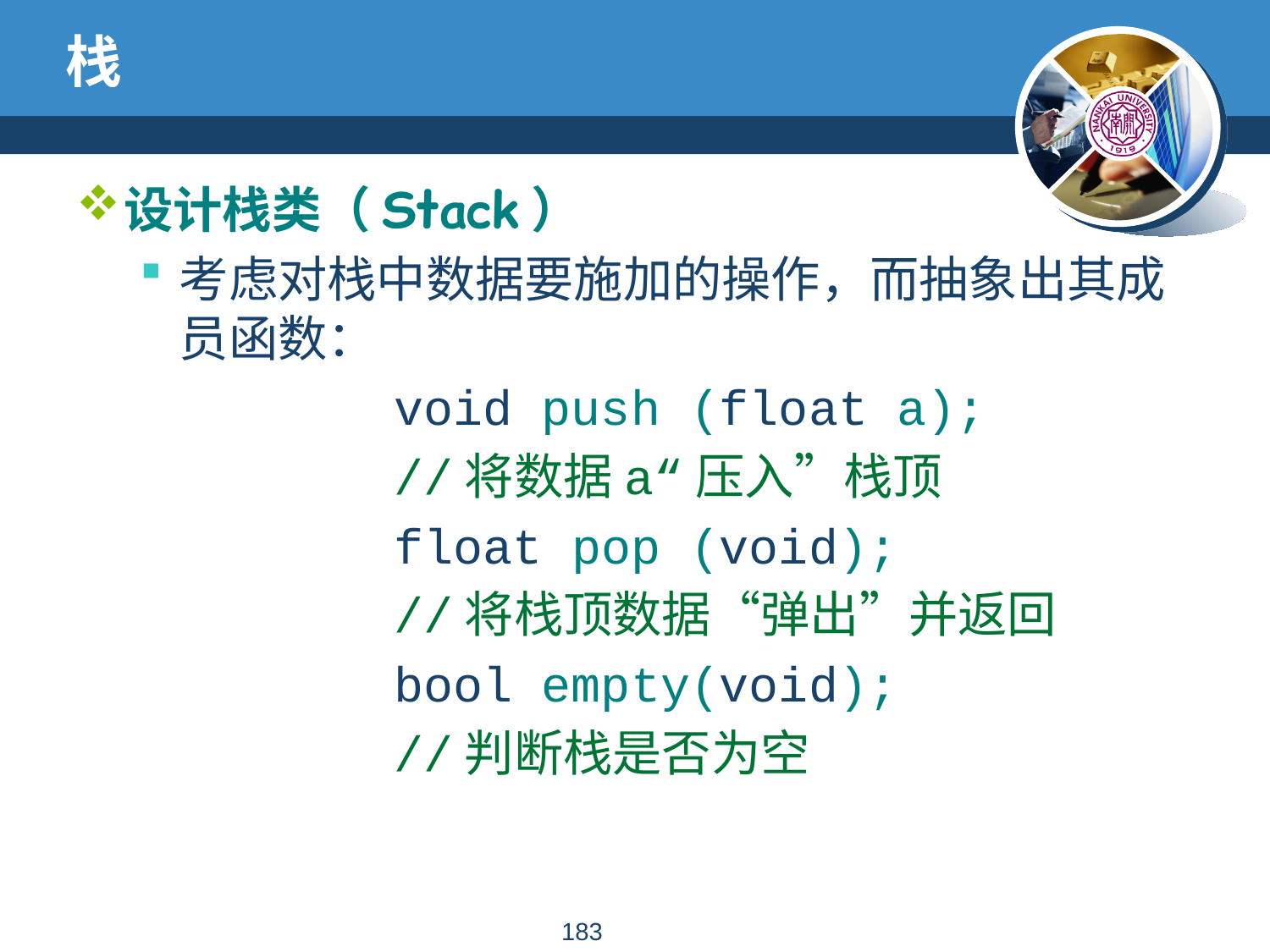

183
# 栈
设计栈类（Stack）
考虑对栈中数据要施加的操作，而抽象出其成员函数：
		void push (float a);
		//将数据a“压入”栈顶
		float pop (void);
		//将栈顶数据“弹出”并返回
		bool empty(void);
		//判断栈是否为空